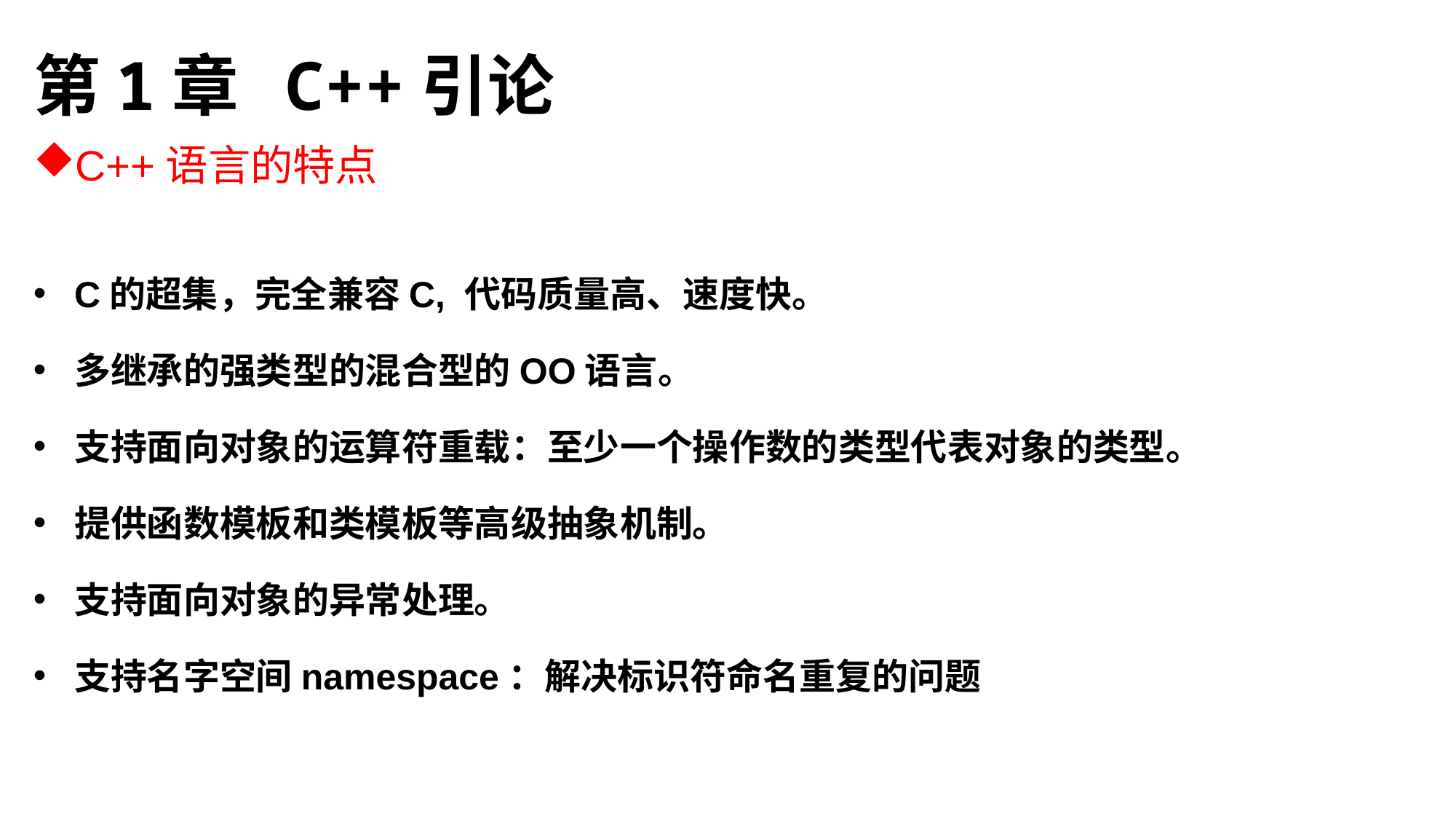

# 第1章  C++引论
C++语言的特点

C的超集，完全兼容C, 代码质量高、速度快。
多继承的强类型的混合型的OO语言。
支持面向对象的运算符重载：至少一个操作数的类型代表对象的类型。
提供函数模板和类模板等高级抽象机制。
支持面向对象的异常处理。
支持名字空间namespace：解决标识符命名重复的问题